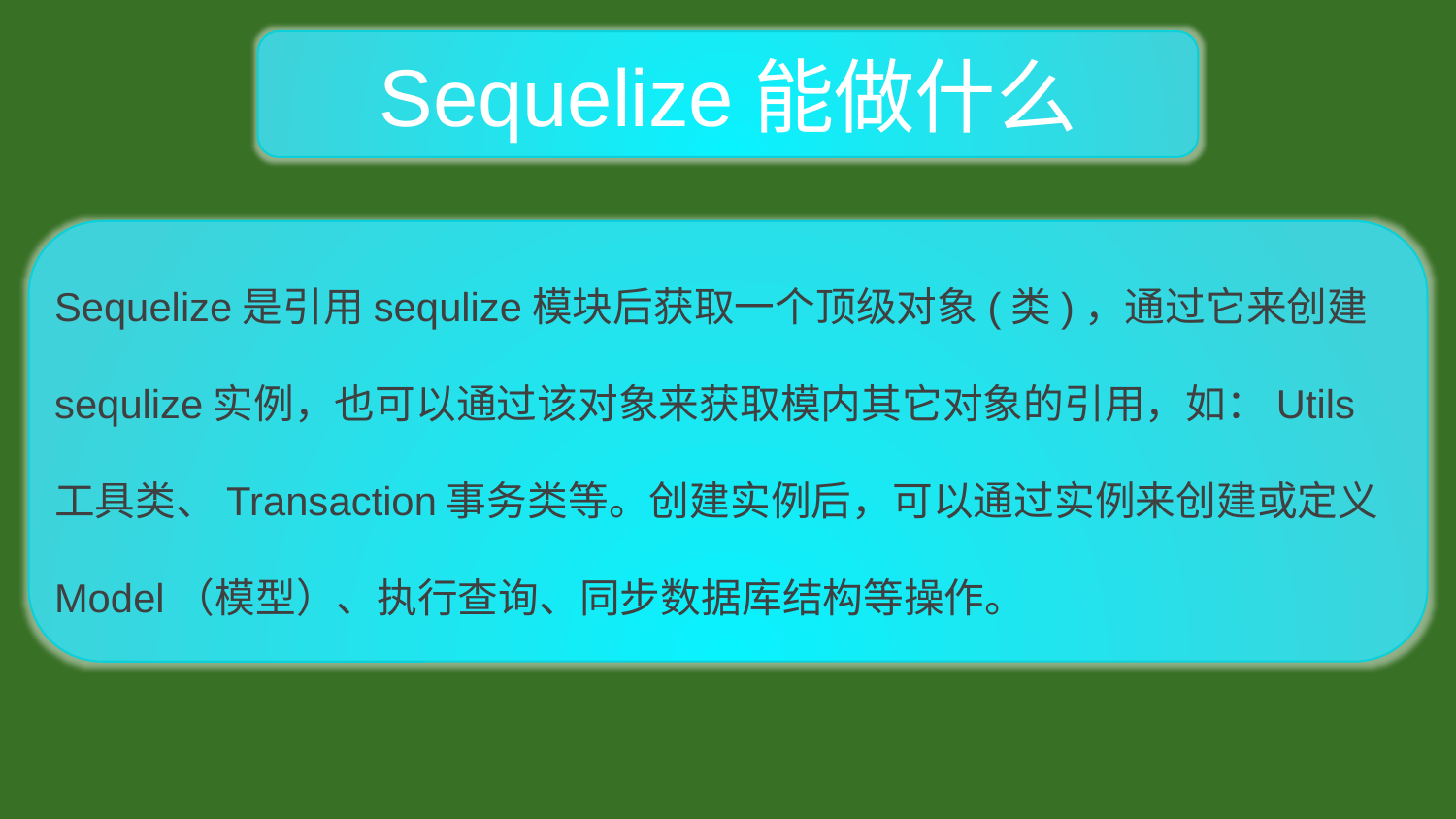

Sequelize能做什么
Sequelize

Sequelize是引用sequlize模块后获取一个顶级对象(类)，通过它来创建sequlize实例，也可以通过该对象来获取模内其它对象的引用，如：Utils工具类、Transaction事务类等。创建实例后，可以通过实例来创建或定义Model（模型）、执行查询、同步数据库结构等操作。